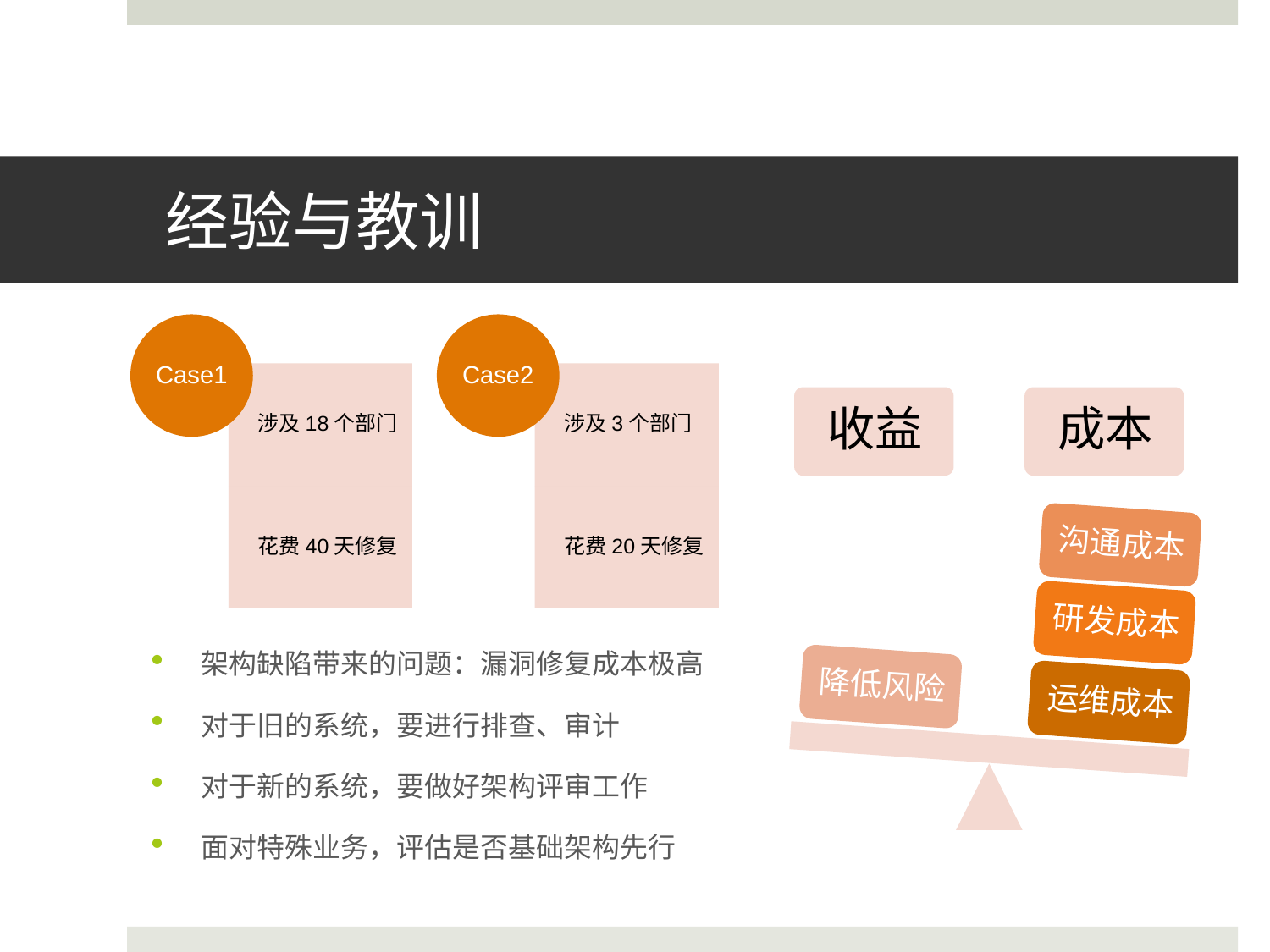

# 经验与教训
涉及18个部门
花费40天修复
Case1
涉及3个部门
花费20天修复
Case2
收益
成本
运维成本
研发成本
沟通成本
降低风险
架构缺陷带来的问题：漏洞修复成本极高
对于旧的系统，要进行排查、审计
对于新的系统，要做好架构评审工作
面对特殊业务，评估是否基础架构先行